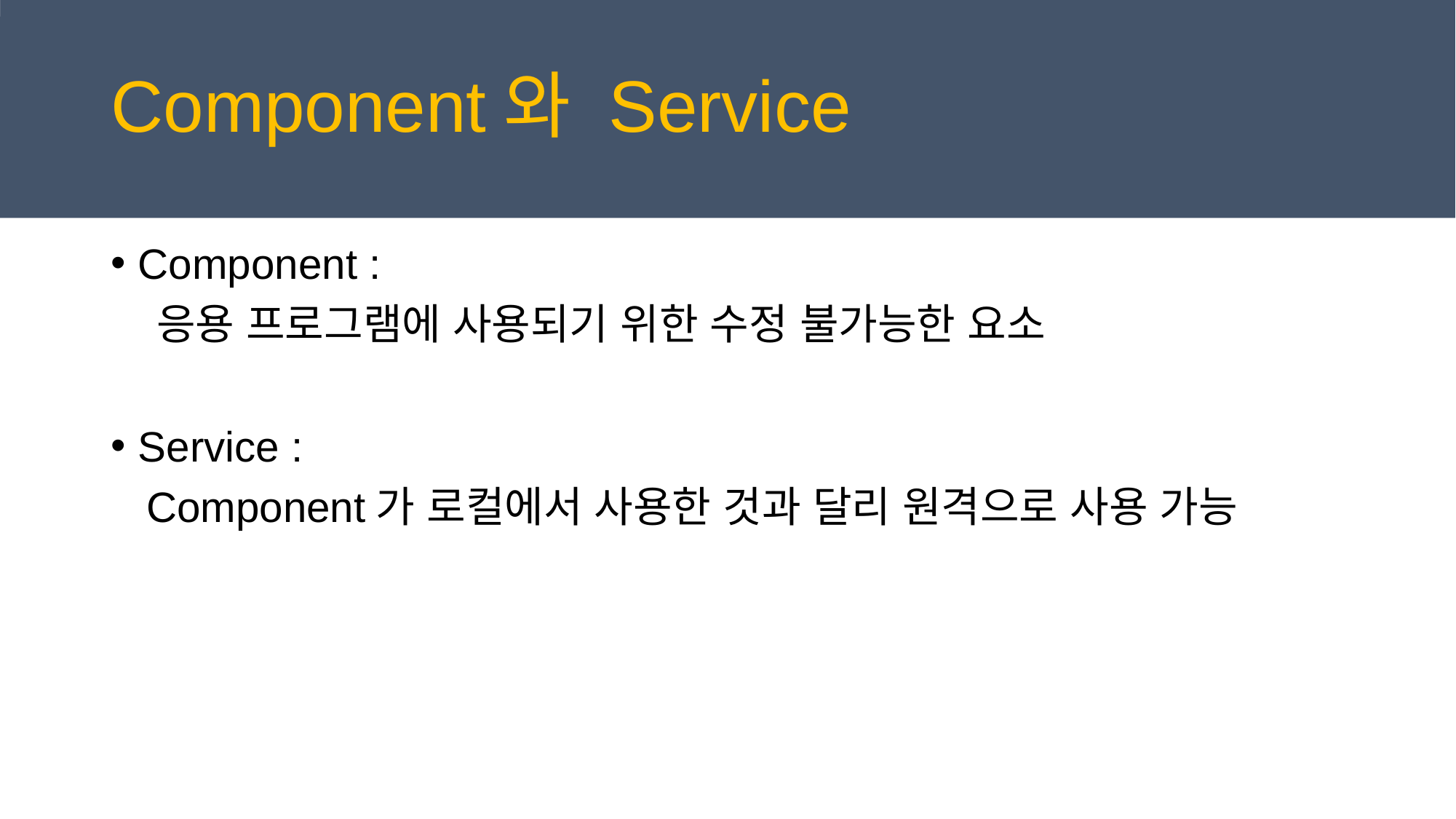

Component와 Service
Component :
   응용 프로그램에 사용되기 위한 수정 불가능한 요소

Service :
   Component가 로컬에서 사용한 것과 달리 원격으로 사용 가능